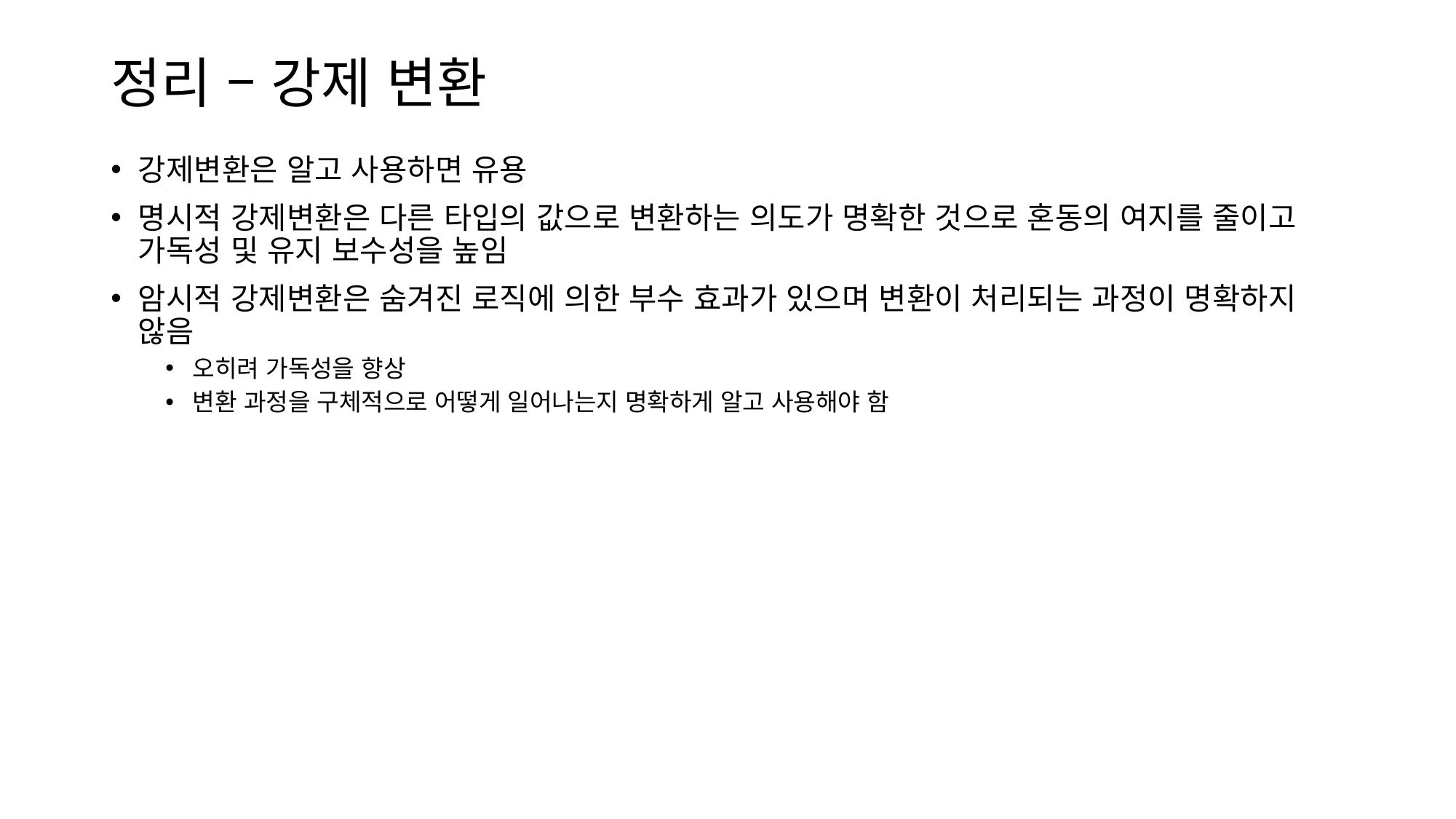

# 정리 – 강제 변환
강제변환은 알고 사용하면 유용
명시적 강제변환은 다른 타입의 값으로 변환하는 의도가 명확한 것으로 혼동의 여지를 줄이고 가독성 및 유지 보수성을 높임
암시적 강제변환은 숨겨진 로직에 의한 부수 효과가 있으며 변환이 처리되는 과정이 명확하지 않음
오히려 가독성을 향상
변환 과정을 구체적으로 어떻게 일어나는지 명확하게 알고 사용해야 함